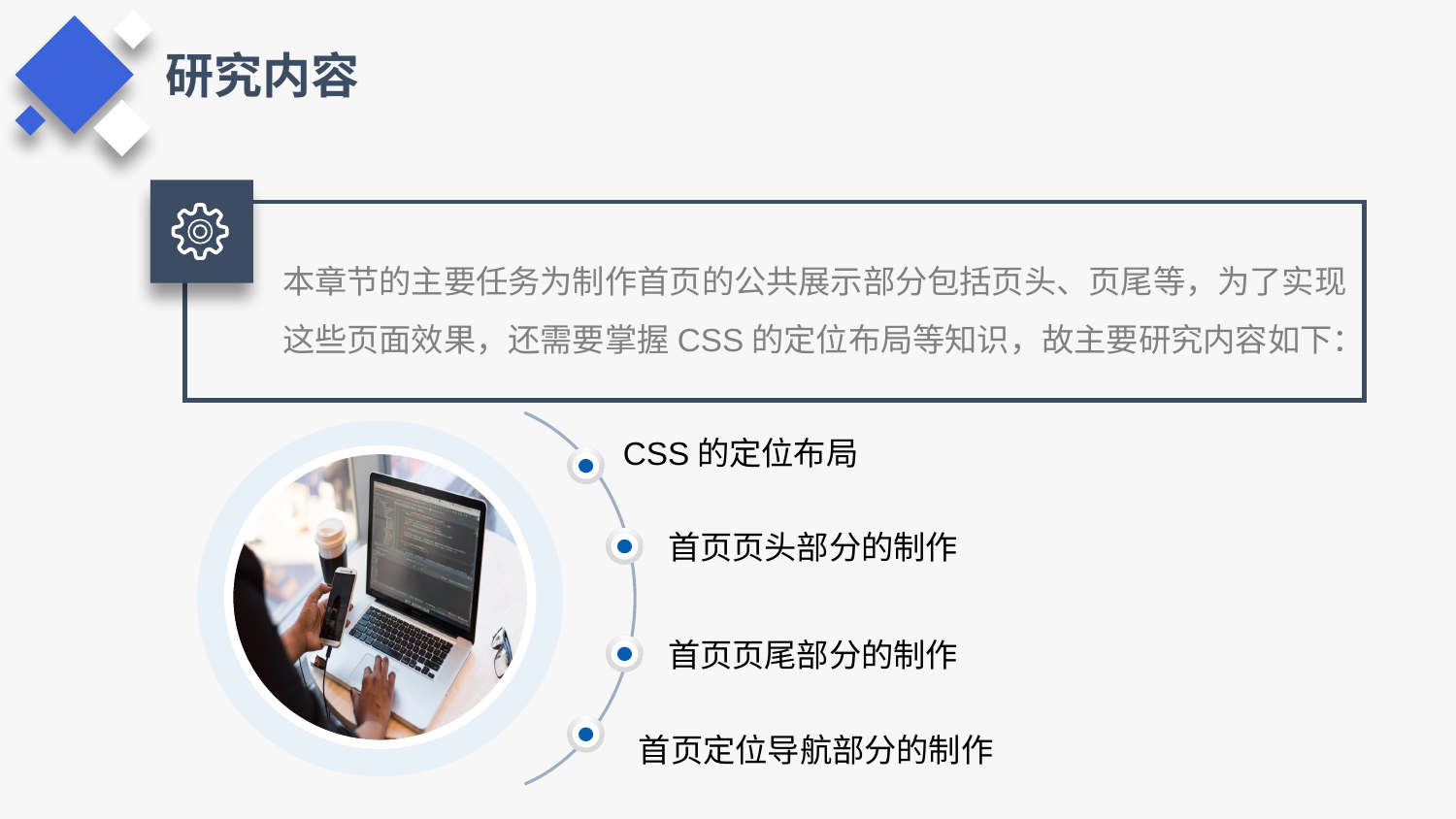

研究内容

本章节的主要任务为制作首页的公共展示部分包括页头、页尾等，为了实现这些页面效果，还需要掌握CSS的定位布局等知识，故主要研究内容如下：

CSS的定位布局

首页页头部分的制作

首页页尾部分的制作

首页定位导航部分的制作